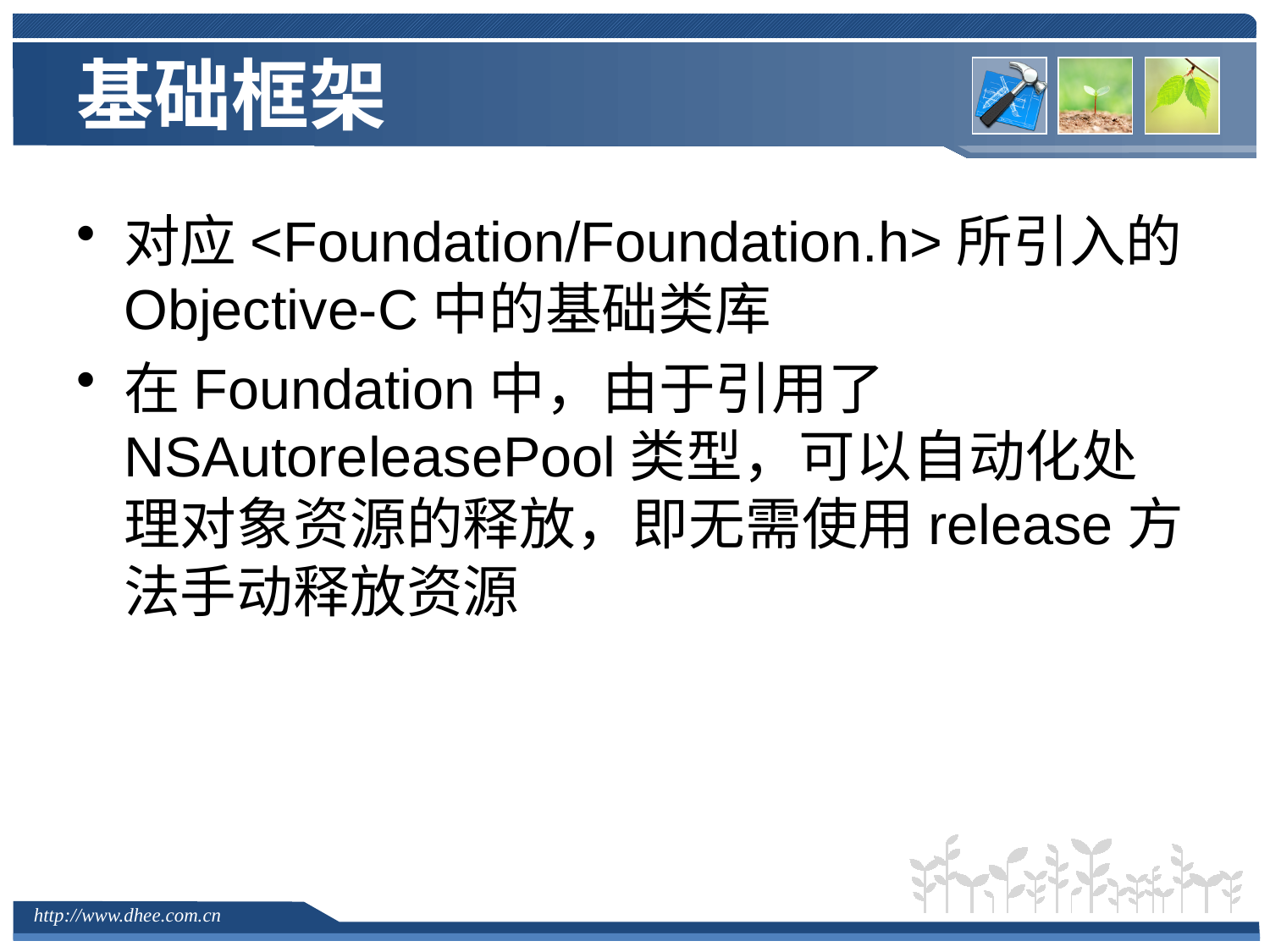

# 基础框架
对应<Foundation/Foundation.h>所引入的Objective-C中的基础类库
在Foundation中，由于引用了NSAutoreleasePool类型，可以自动化处理对象资源的释放，即无需使用release方法手动释放资源